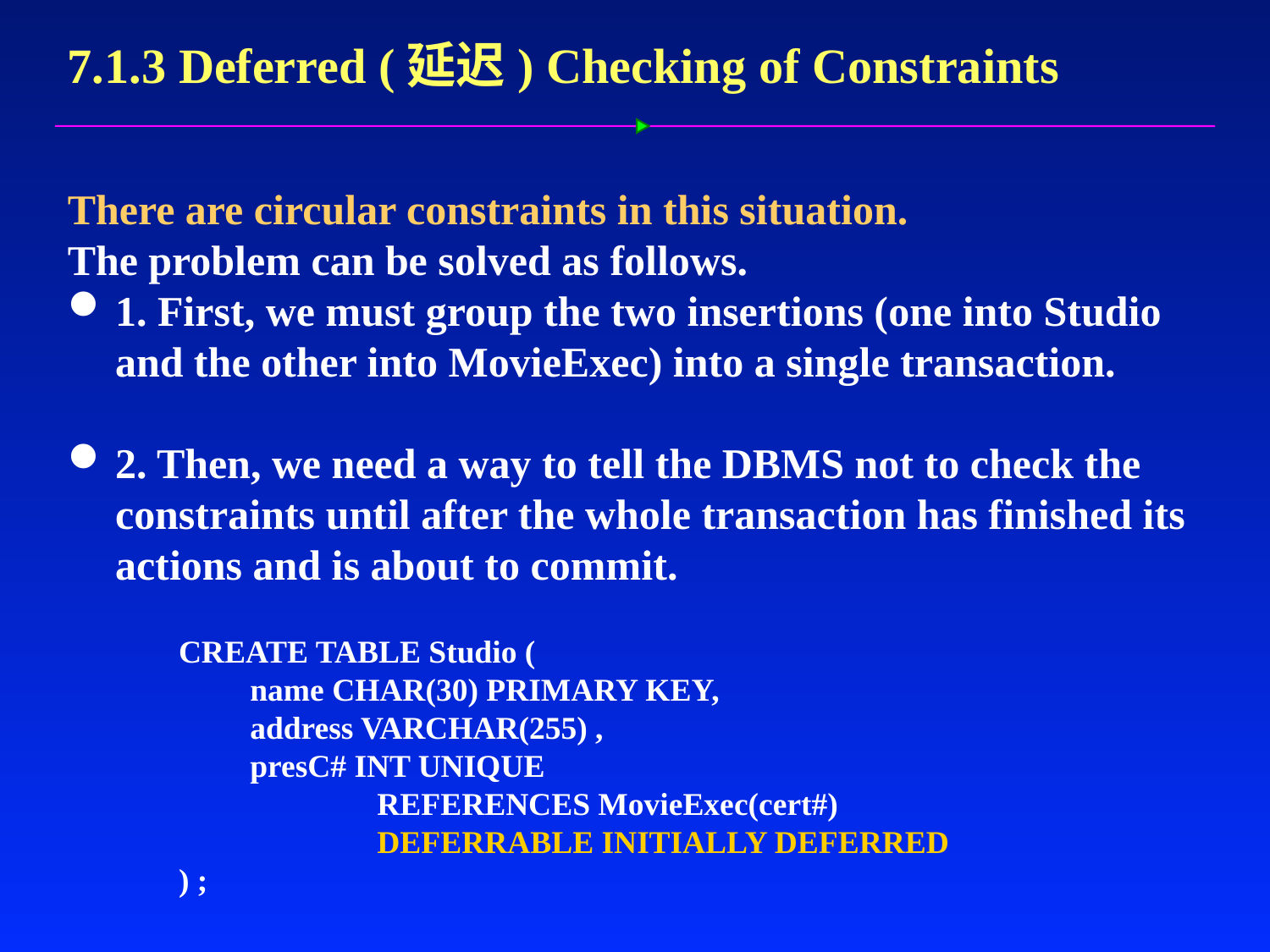

# 7.1.3 Deferred (延迟) Checking of Constraints

There are circular constraints in this situation.
The problem can be solved as follows.
1. First, we must group the two insertions (one into Studio and the other into MovieExec) into a single transaction.

2. Then, we need a way to tell the DBMS not to check the constraints until after the whole transaction has finished its actions and is about to commit.

CREATE TABLE Studio (
name CHAR(30) PRIMARY KEY,
address VARCHAR(255) ,
presC# INT UNIQUE
	REFERENCES MovieExec(cert#)
	DEFERRABLE INITIALLY DEFERRED
) ;